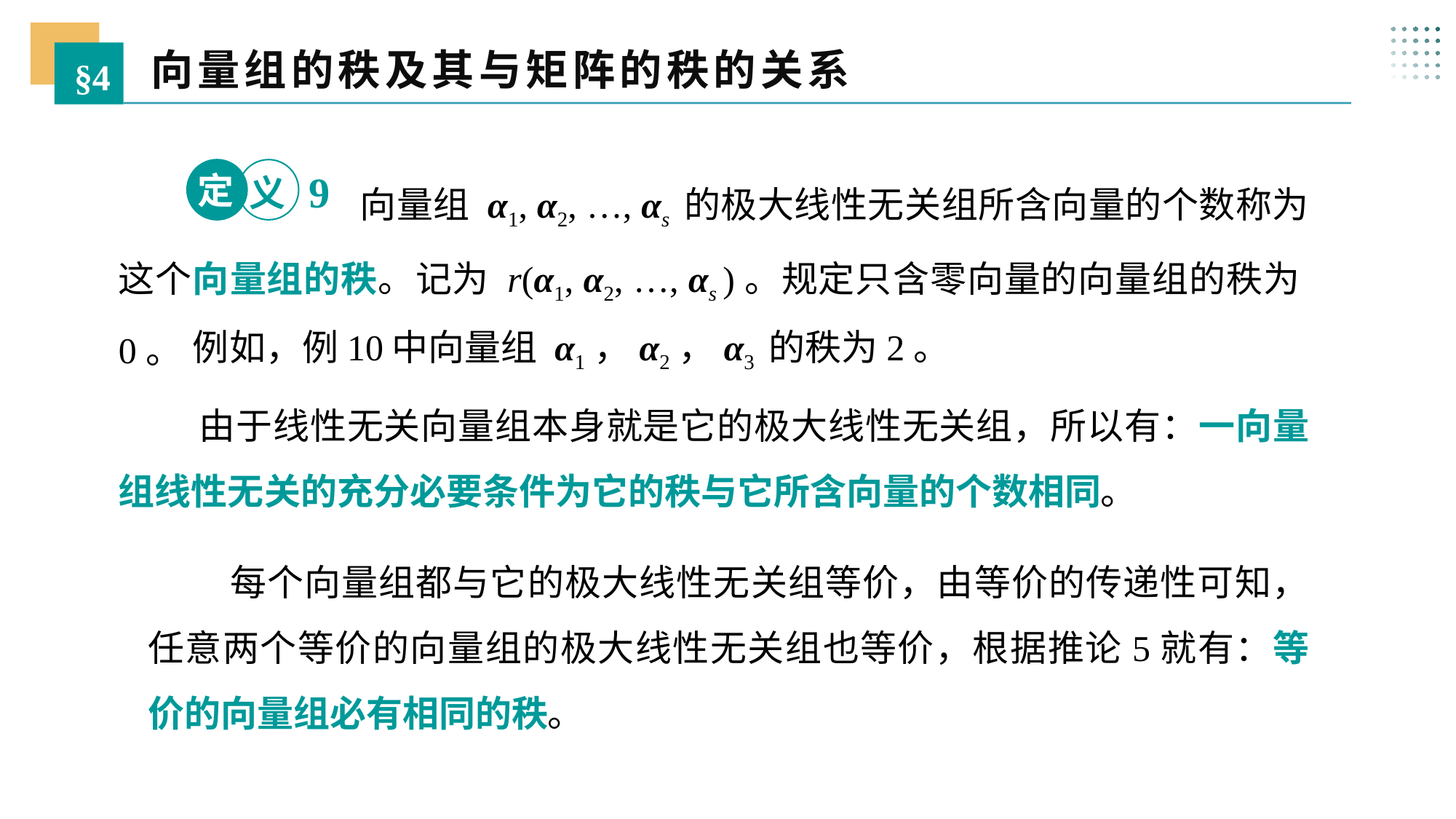

向量组的秩及其与矩阵的秩的关系
§4
                           向量组 α1, α2, …, αs 的极大线性无关组所含向量的个数称为这个向量组的秩。记为 r(α1, α2, …, αs )。规定只含零向量的向量组的秩为0。

定

9
义
        例如，例10中向量组 α1，α2，α3 的秩为2。
        由于线性无关向量组本身就是它的极大线性无关组，所以有：一向量组线性无关的充分必要条件为它的秩与它所含向量的个数相同。
        每个向量组都与它的极大线性无关组等价，由等价的传递性可知，任意两个等价的向量组的极大线性无关组也等价，根据推论5就有：等价的向量组必有相同的秩。